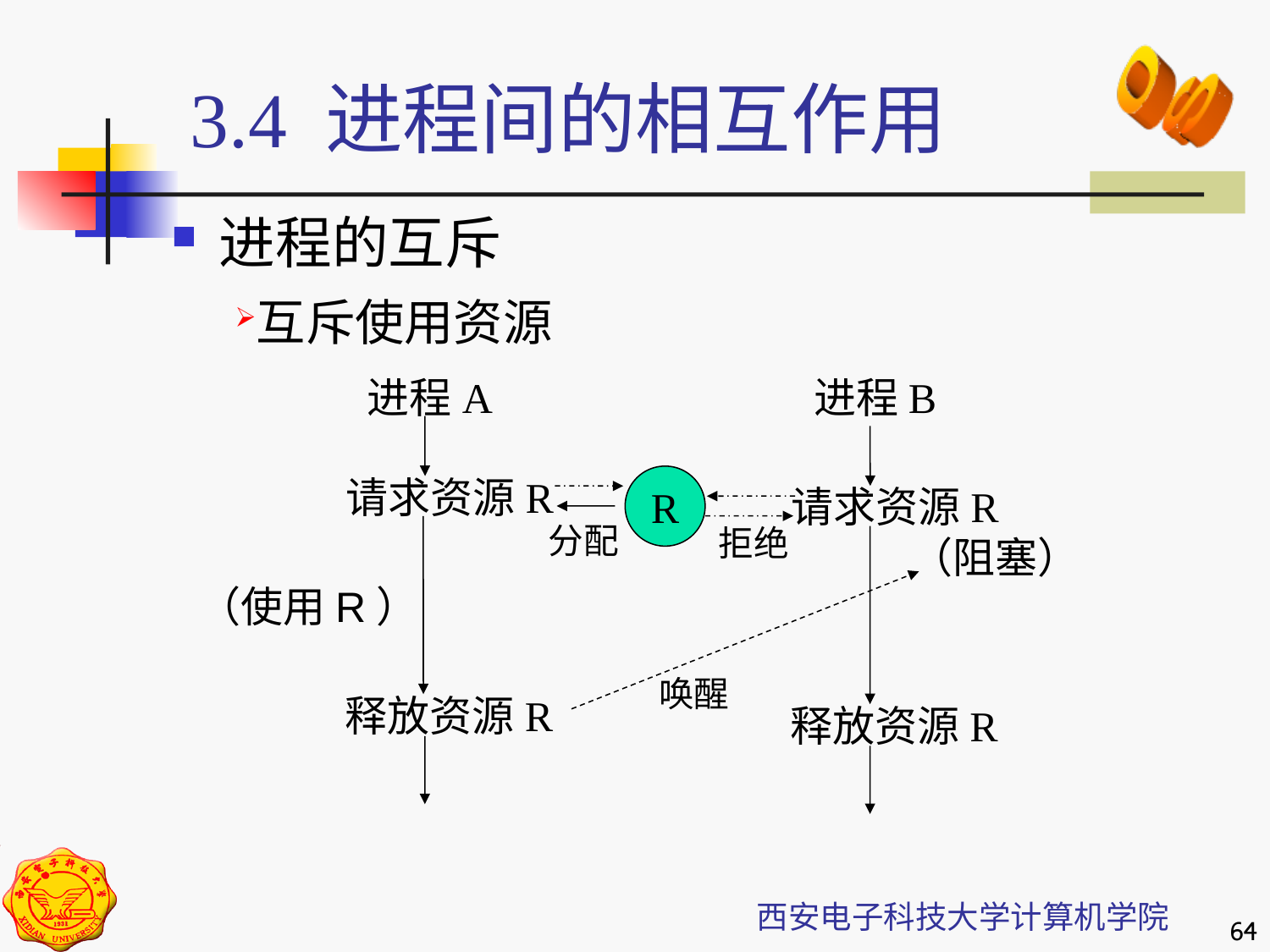

3.4 进程间的相互作用
进程的互斥
互斥使用资源
进程A
进程B

请求资源R
R
请求资源R

分配

拒绝

（使用R）

释放资源R

（阻塞）

唤醒
释放资源R

64